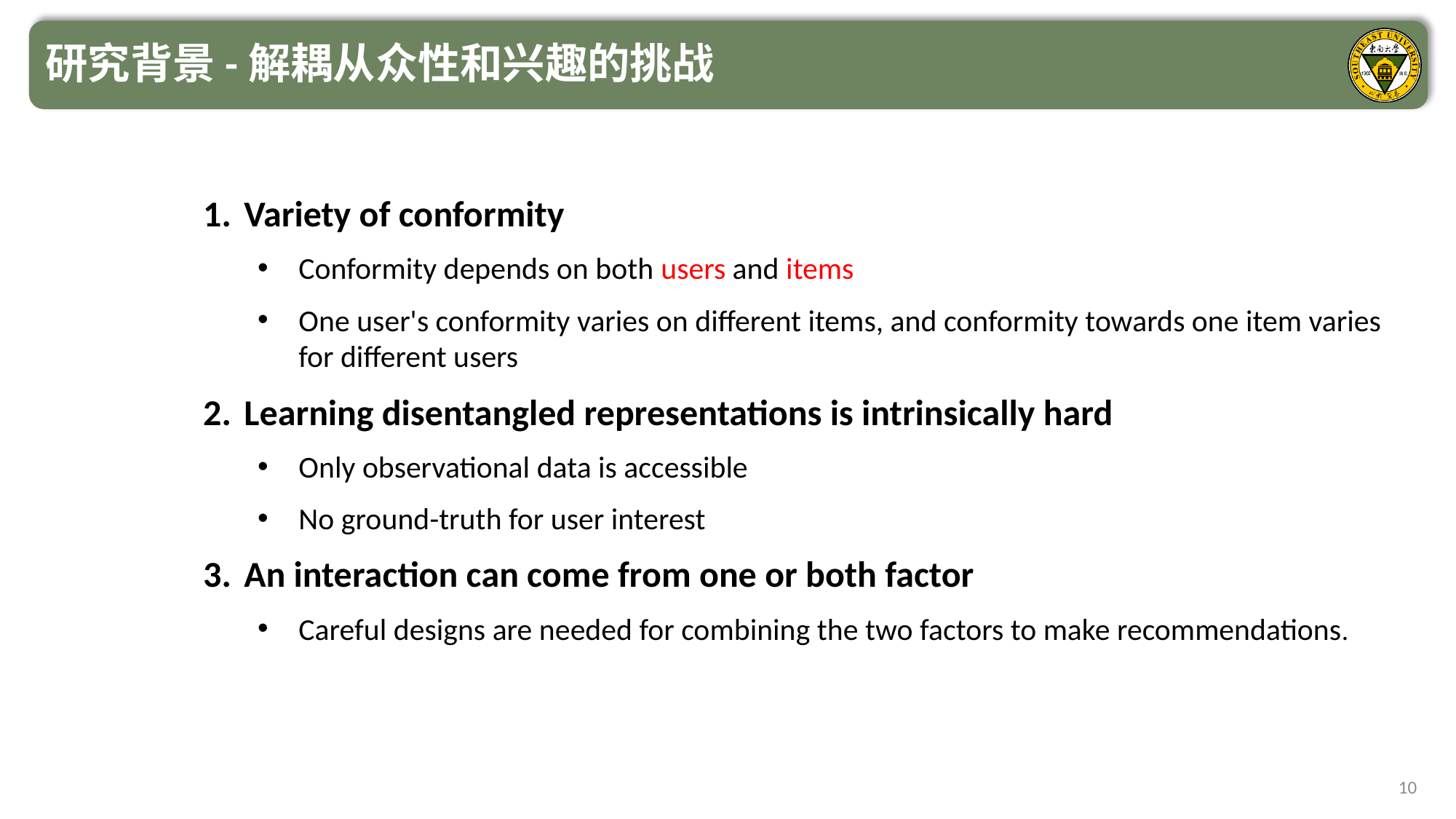

研究背景-解耦从众性和兴趣的挑战
Variety of conformity
Conformity depends on both users and items
One user's conformity varies on different items, and conformity towards one item varies for different users
Learning disentangled representations is intrinsically hard
Only observational data is accessible
No ground-truth for user interest
An interaction can come from one or both factor
Careful designs are needed for combining the two factors to make recommendations.
10